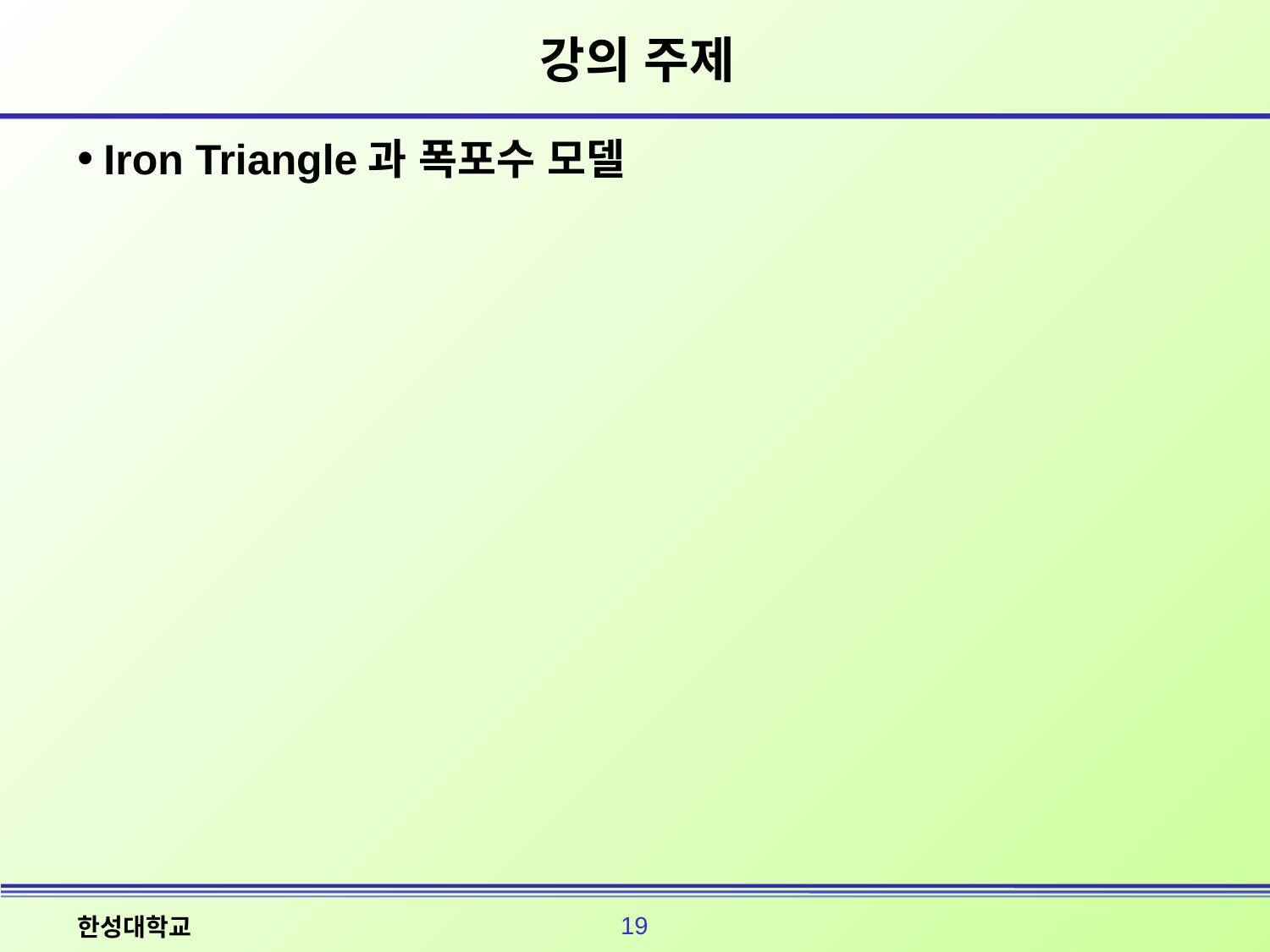

# 강의 주제
Iron Triangle과 폭포수 모델